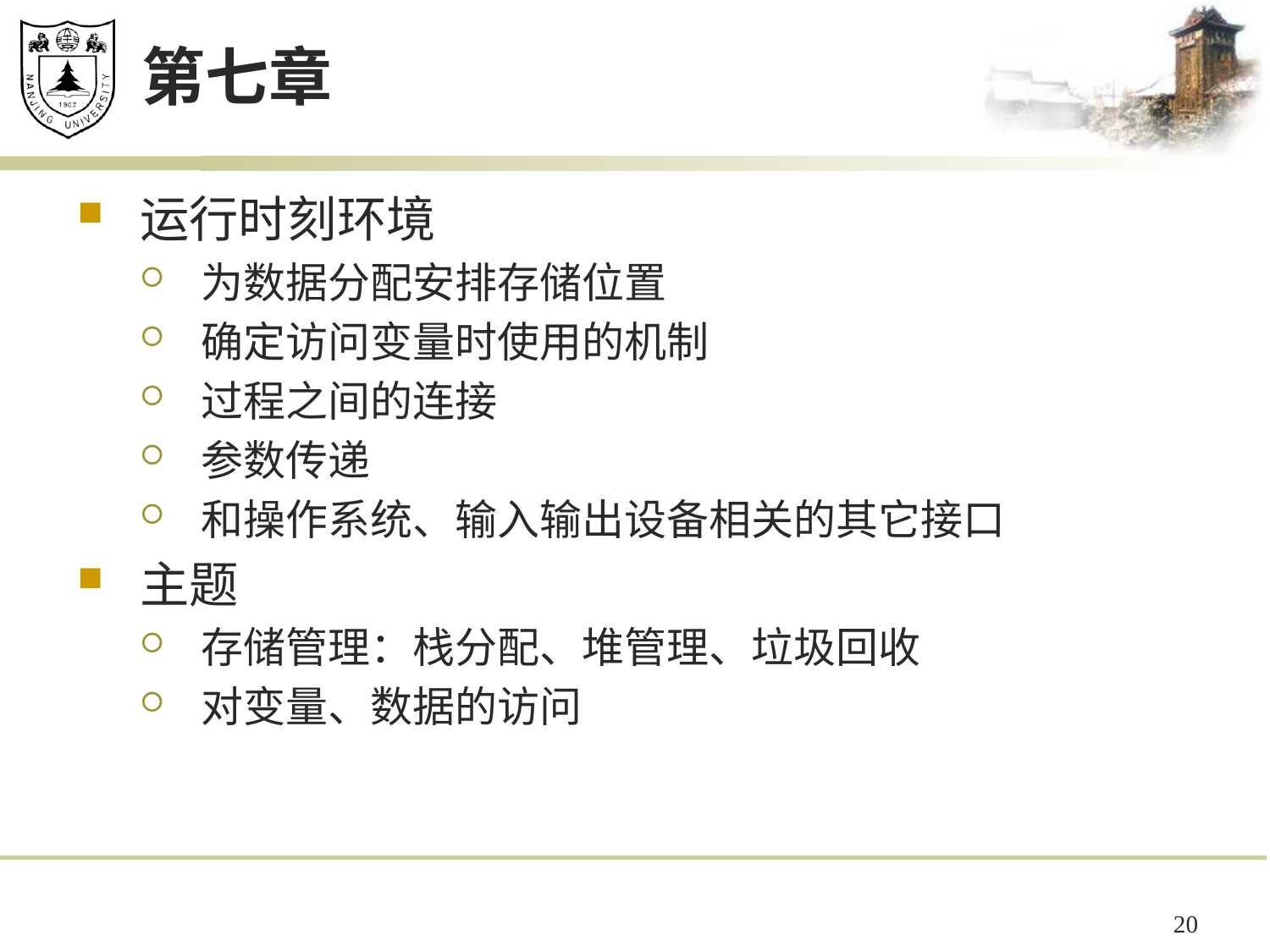

# 第七章
运行时刻环境
为数据分配安排存储位置
确定访问变量时使用的机制
过程之间的连接
参数传递
和操作系统、输入输出设备相关的其它接口
主题
存储管理：栈分配、堆管理、垃圾回收
对变量、数据的访问